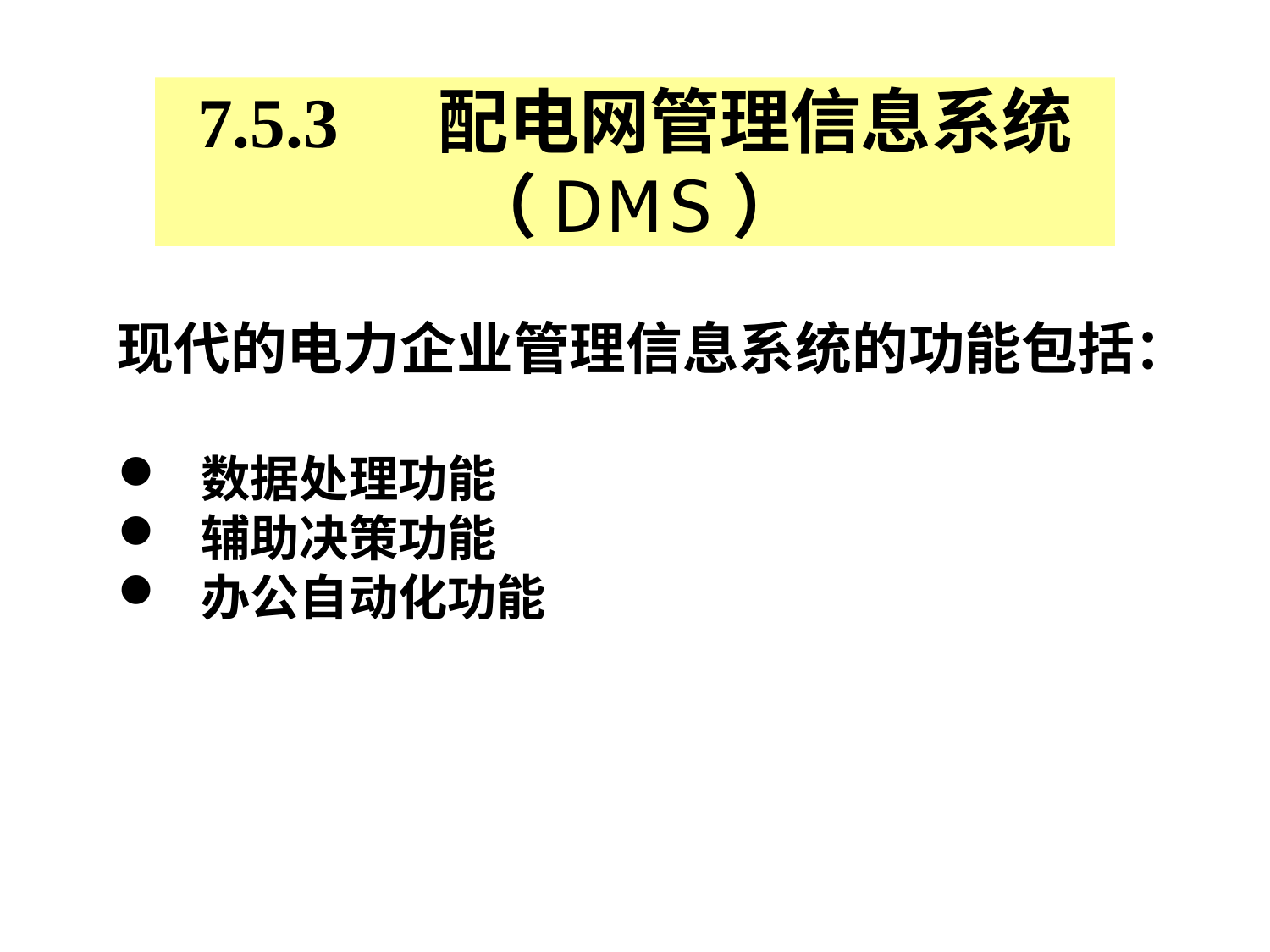

# 7.5.3    配电网管理信息系统（DMS）
现代的电力企业管理信息系统的功能包括：

  数据处理功能
  辅助决策功能
  办公自动化功能